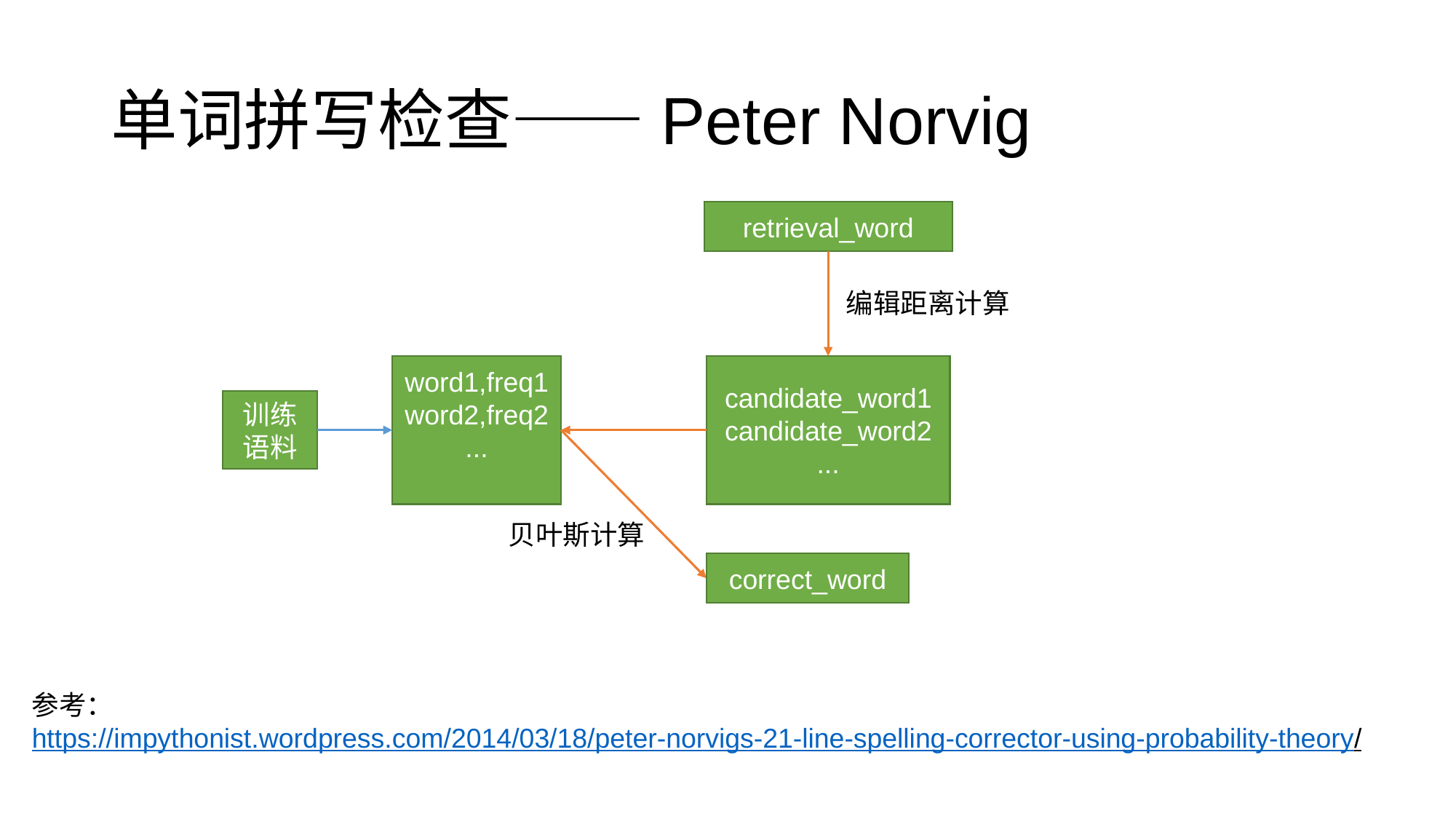

# 单词拼写检查——Peter Norvig
retrieval_word
编辑距离计算
word1,freq1
word2,freq2
...

candidate_word1
candidate_word2
...
训练语料
贝叶斯计算
correct_word
参考：https://impythonist.wordpress.com/2014/03/18/peter-norvigs-21-line-spelling-corrector-using-probability-theory/